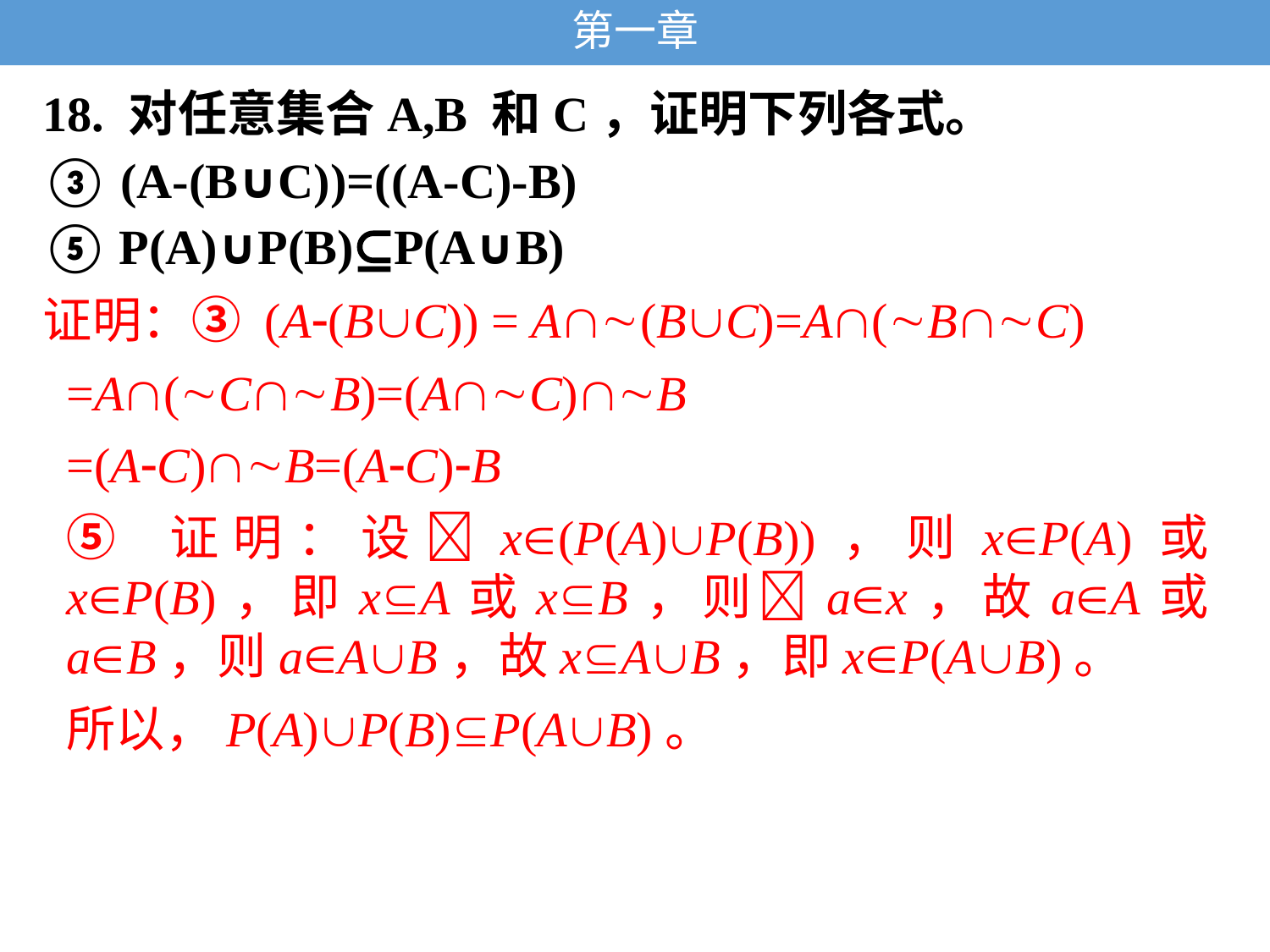

# 第一章
18. 对任意集合A,B 和C，证明下列各式。
③ (A-(B∪C))=((A-C)-B)
⑤ P(A)∪P(B)⊆P(A∪B)
证明：③ (A−(B∪C)) = A∩∼(B∪C)=A∩(∼B∩∼C)
=A∩(∼C∩∼B)=(A∩∼C)∩∼B
=(A−C)∩∼B=(A−C)−B
⑤ 证明：设∀x∈(P(A)∪P(B))，则x∈P(A)或x∈P(B)，即x⊆A或x⊆B，则∀a∈x，故a∈A或a∈B，则a∈A∪B，故x⊆A∪B，即x∈P(A∪B)。
所以，P(A)∪P(B)⊆P(A∪B)。